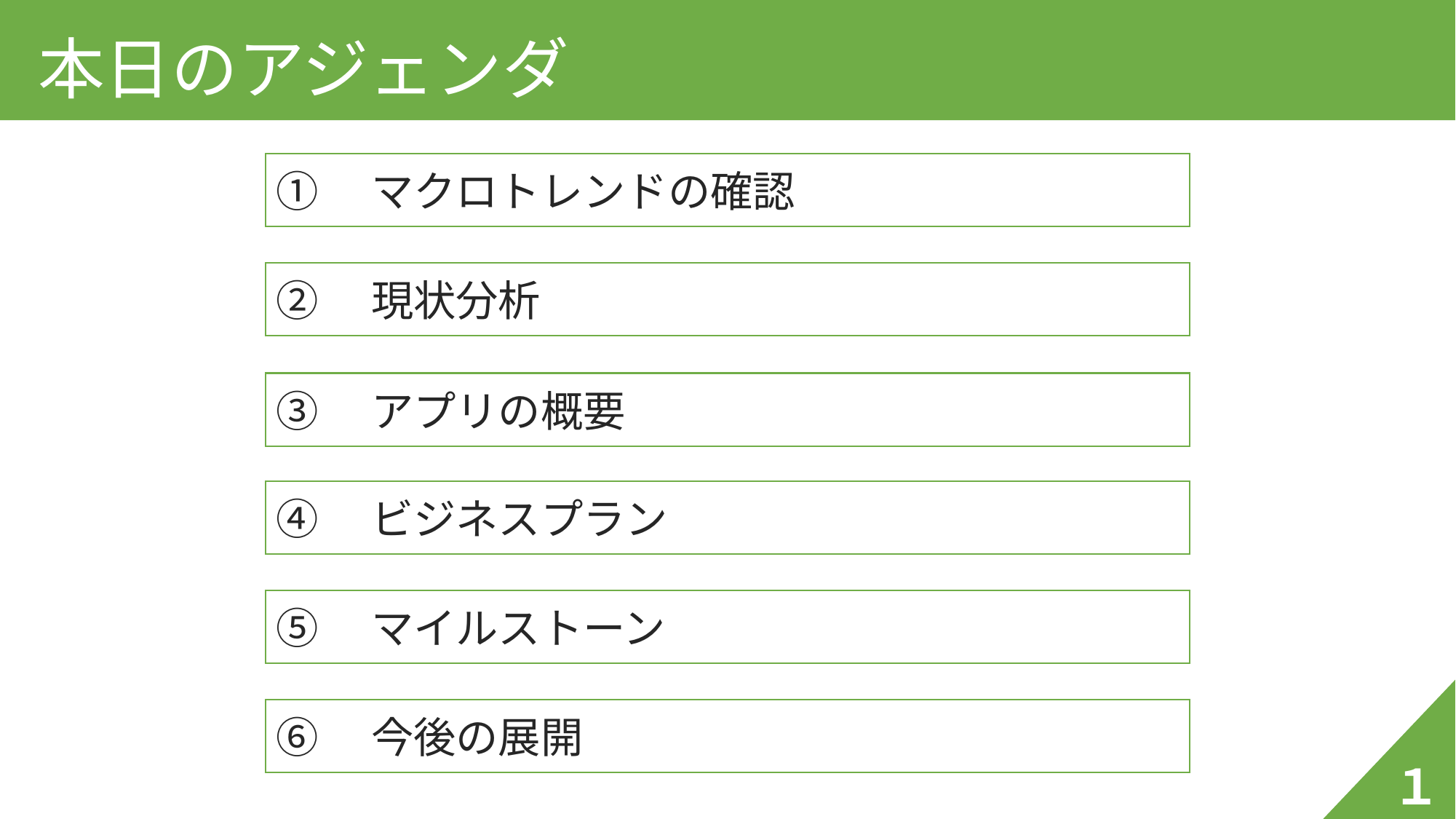

本日のアジェンダ
①　マクロトレンドの確認
②　現状分析
③　アプリの概要
④　ビジネスプラン
⑤　マイルストーン

⑥　今後の展開
１